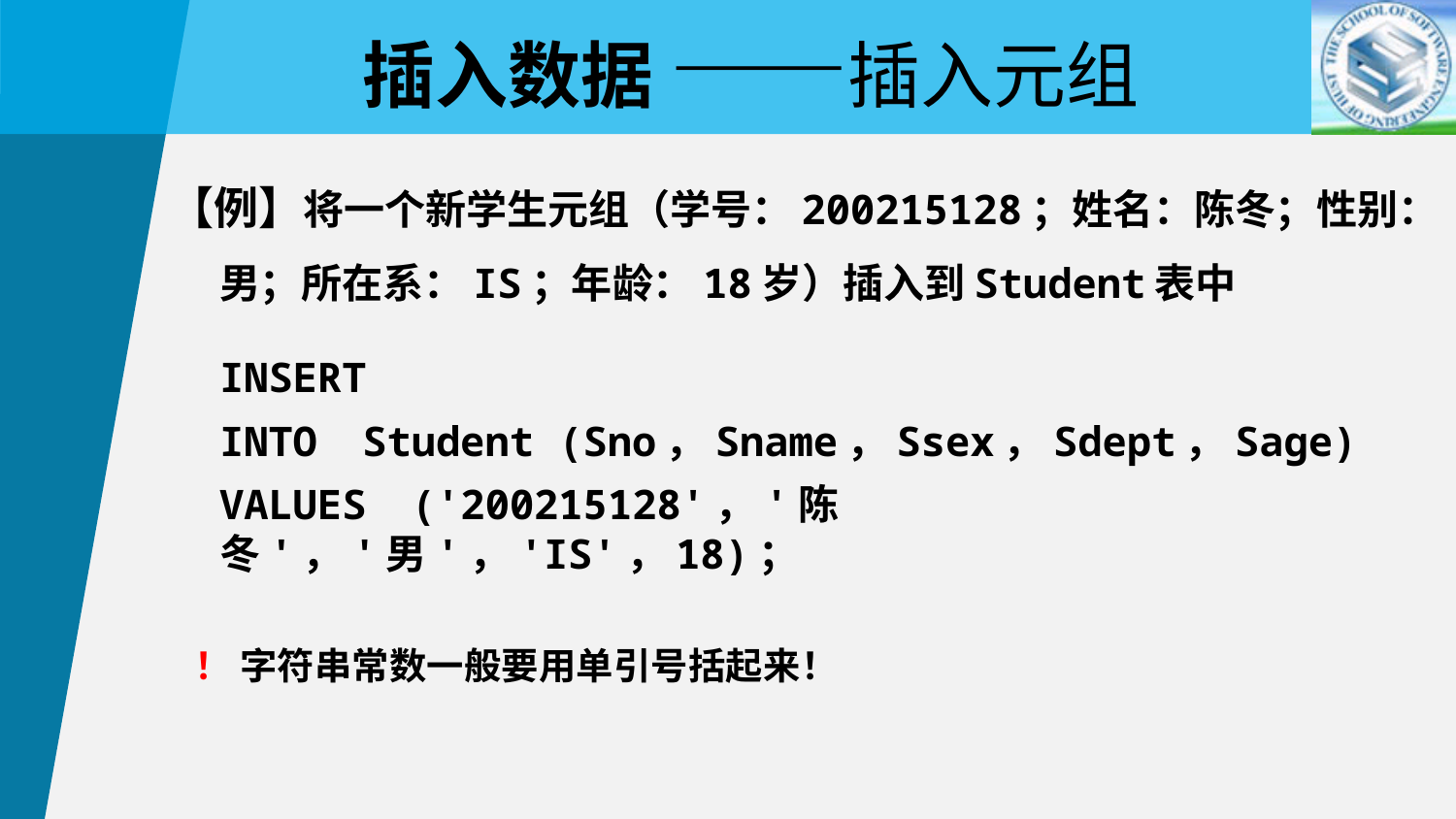

插入数据 ——插入元组
【例】将一个新学生元组（学号：200215128；姓名：陈冬；性别：男；所在系：IS；年龄：18岁）插入到Student表中
	INSERT
	INTO   Student (Sno，Sname，Ssex，Sdept，Sage)
	VALUES   ('200215128'，'陈冬'，'男'，'IS'，18)；

  ！ 字符串常数一般要用单引号括起来！